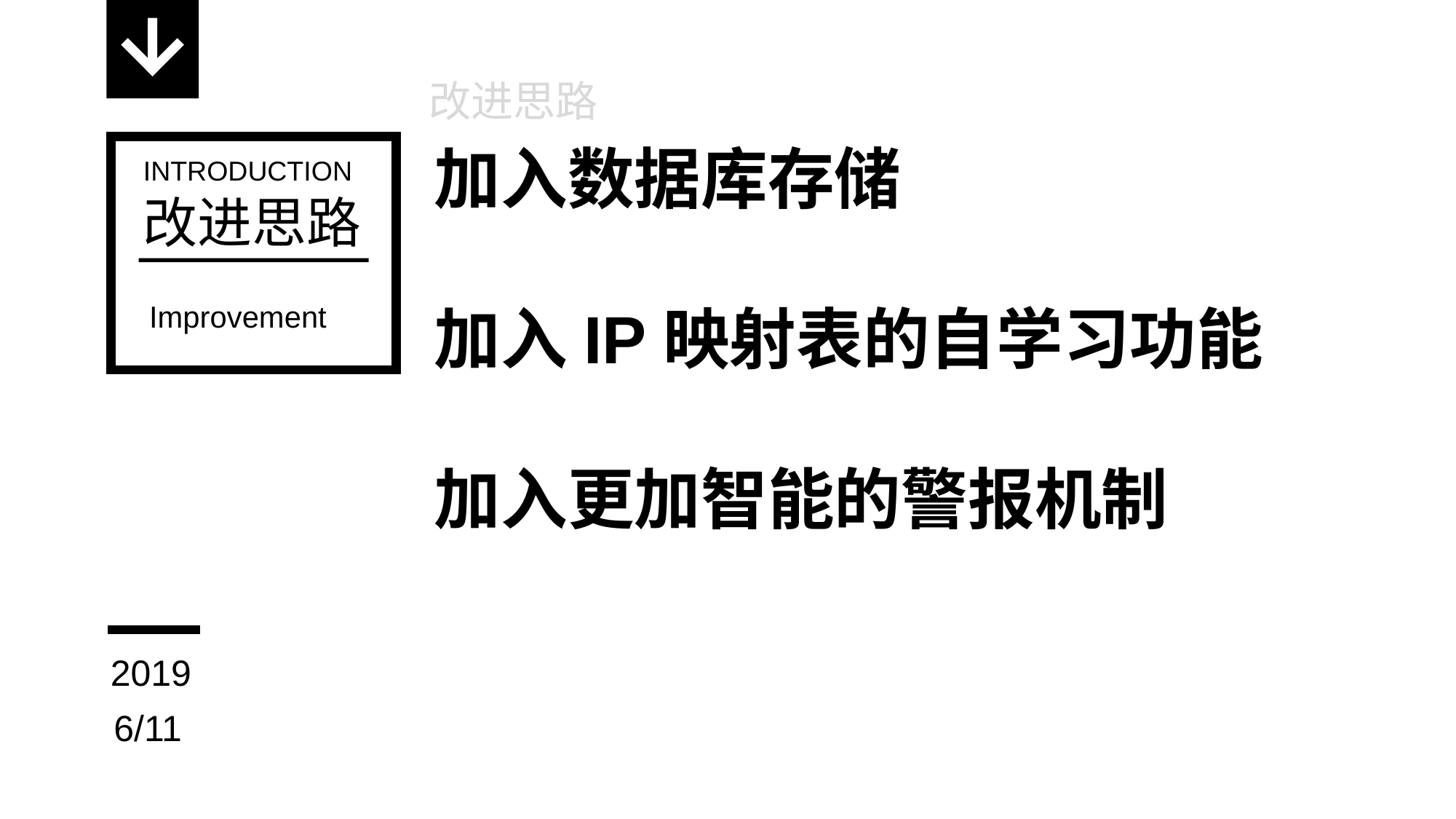

改进思路
加入数据库存储

加入IP映射表的自学习功能

加入更加智能的警报机制

INTRODUCTION
改进思路

Improvement
2019
6/11